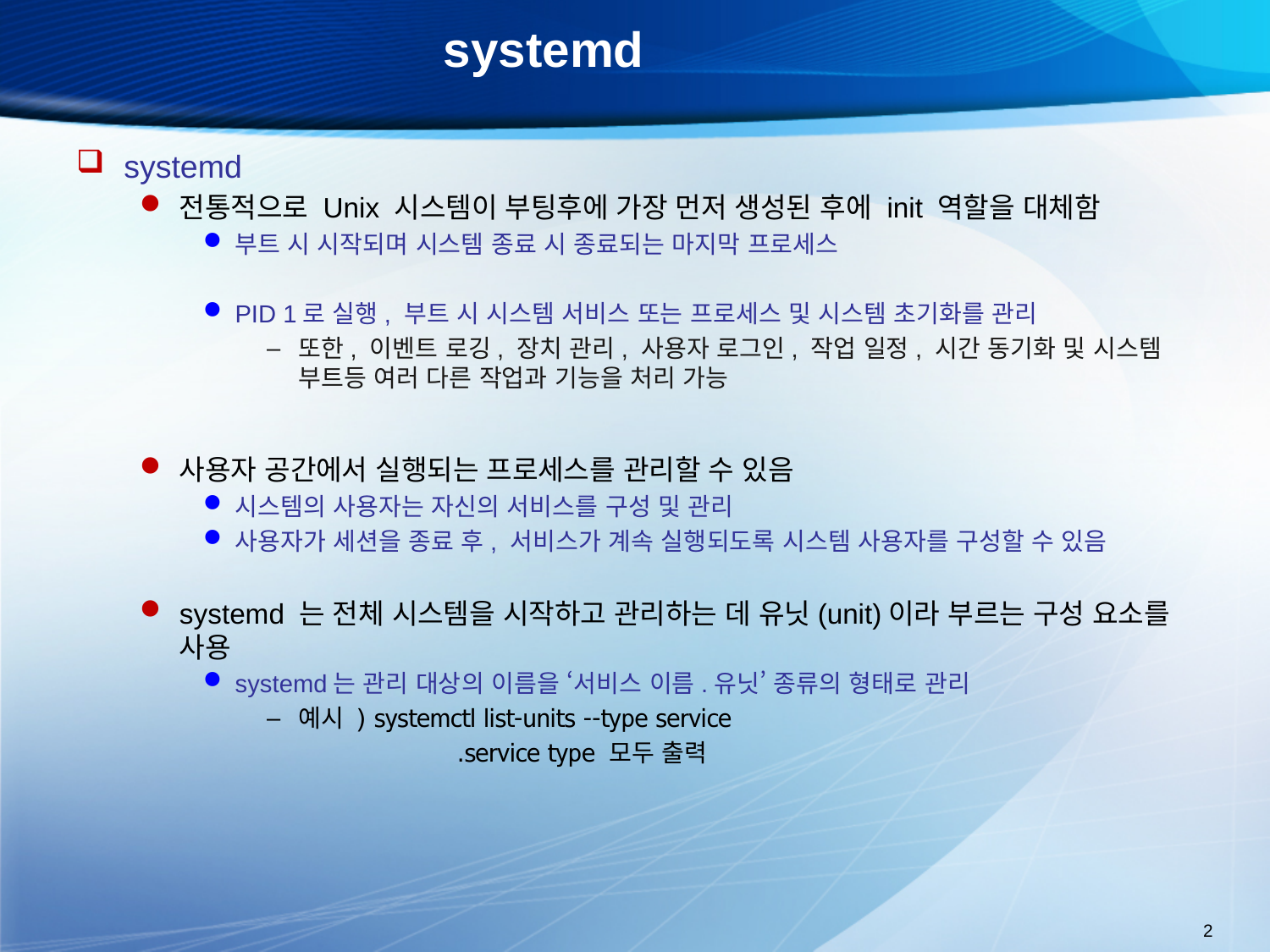

# systemd
systemd
전통적으로 Unix 시스템이 부팅후에 가장 먼저 생성된 후에 init 역할을 대체함
부트 시 시작되며 시스템 종료 시 종료되는 마지막 프로세스

PID 1로 실행, 부트 시 시스템 서비스 또는 프로세스 및 시스템 초기화를 관리
또한, 이벤트 로깅, 장치 관리, 사용자 로그인, 작업 일정, 시간 동기화 및 시스템 부트등 여러 다른 작업과 기능을 처리 가능

사용자 공간에서 실행되는 프로세스를 관리할 수 있음
시스템의 사용자는 자신의 서비스를 구성 및 관리
사용자가 세션을 종료 후, 서비스가 계속 실행되도록 시스템 사용자를 구성할 수 있음

systemd 는 전체 시스템을 시작하고 관리하는 데 유닛(unit)이라 부르는 구성 요소를 사용
systemd는 관리 대상의 이름을 ‘서비스 이름.유닛’ 종류의 형태로 관리
예시 ) systemctl list-units --type service
	.service type 모두 출력